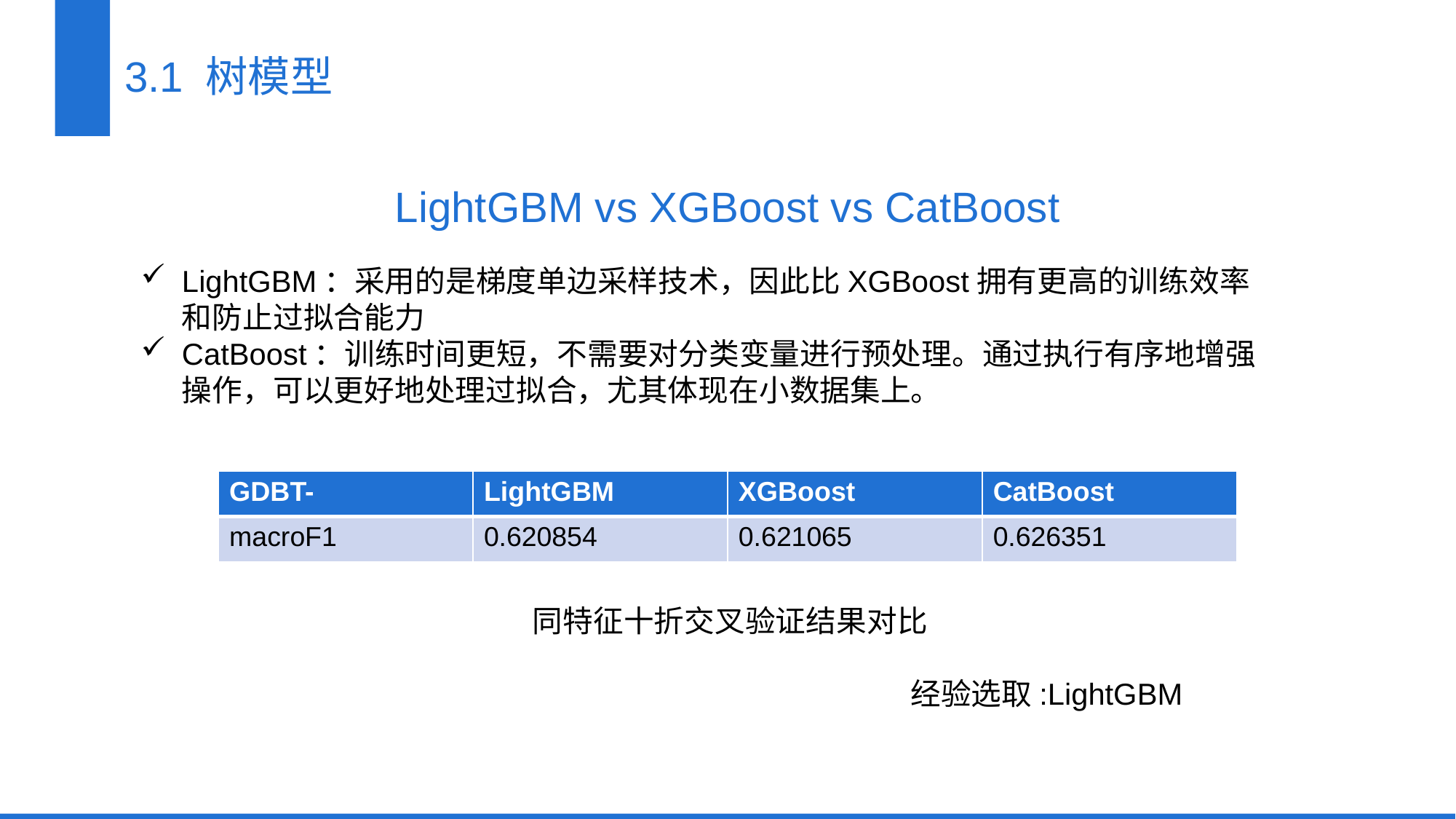

3.1 树模型
LightGBM vs XGBoost vs CatBoost
LightGBM：采用的是梯度单边采样技术，因此比XGBoost拥有更高的训练效率和防止过拟合能力
CatBoost：训练时间更短，不需要对分类变量进行预处理。通过执行有序地增强操作，可以更好地处理过拟合，尤其体现在小数据集上。

| GDBT- | LightGBM | XGBoost | CatBoost |
| --- | --- | --- | --- |
| macroF1 | 0.620854 | 0.621065 | 0.626351 |
同特征十折交叉验证结果对比

                                                                                             经验选取:LightGBM